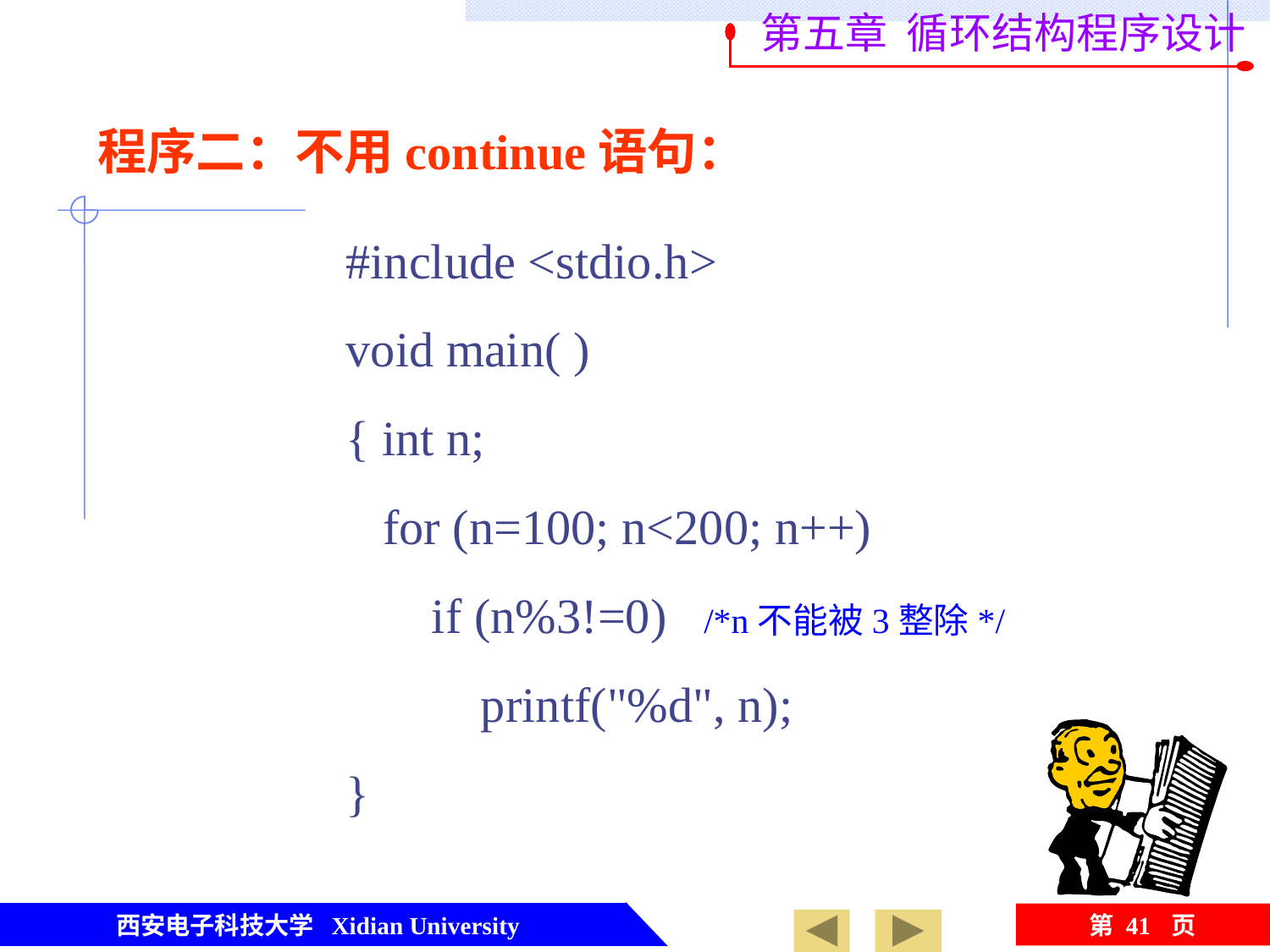

第五章  循环结构程序设计

程序二：不用continue语句：
#include <stdio.h>
void main( )
{ int n;
   for (n=100; n<200; n++)
       if (n%3!=0)   /*n不能被3整除*/
           printf("%d", n);
}